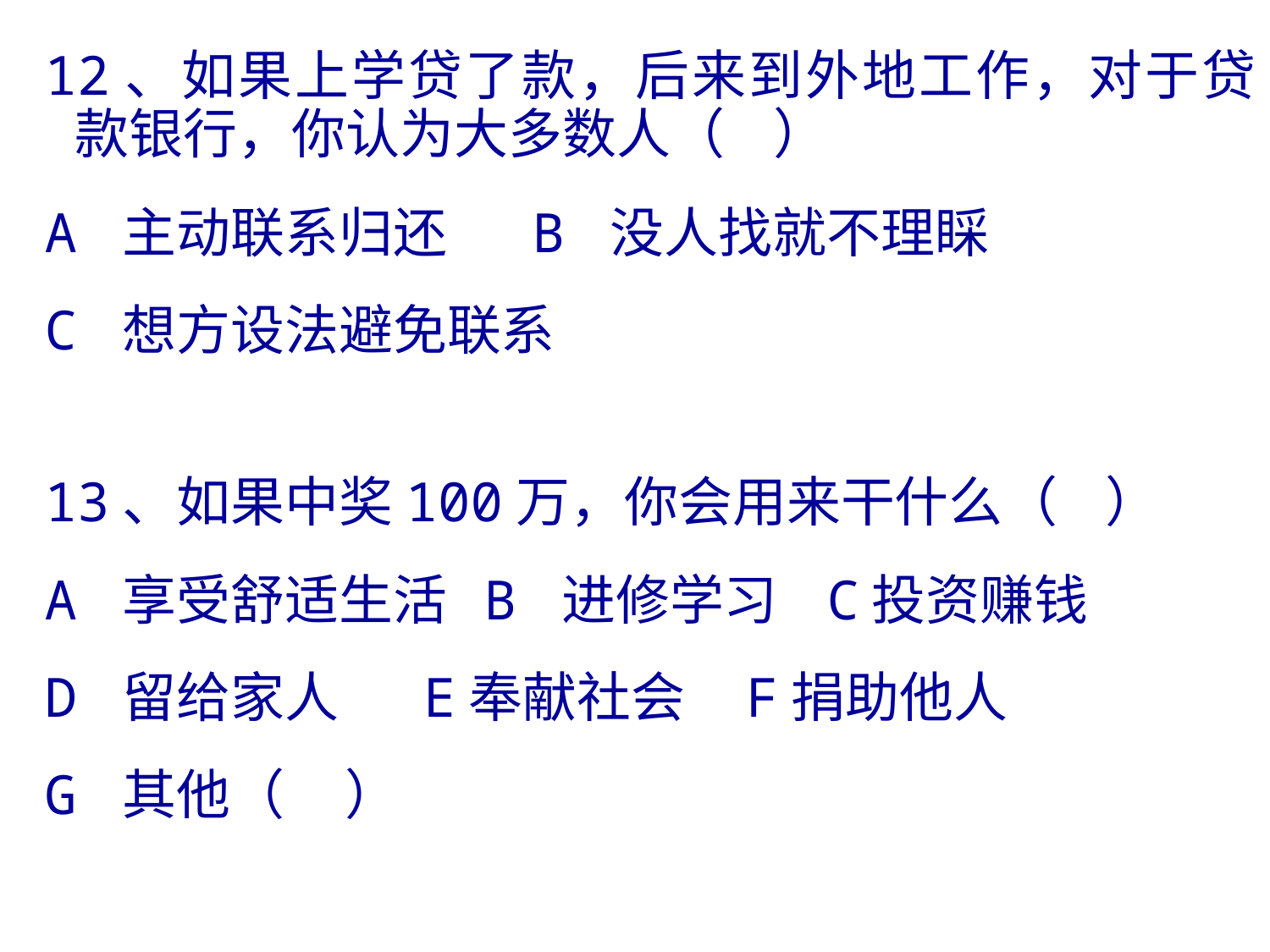

12、如果上学贷了款，后来到外地工作，对于贷款银行，你认为大多数人（    ）
A 主动联系归还      B 没人找就不理睬
C 想方设法避免联系

13、如果中奖100万，你会用来干什么（    ）
A 享受舒适生活  B 进修学习   C投资赚钱
D 留给家人      E奉献社会    F捐助他人
G 其他（     ）